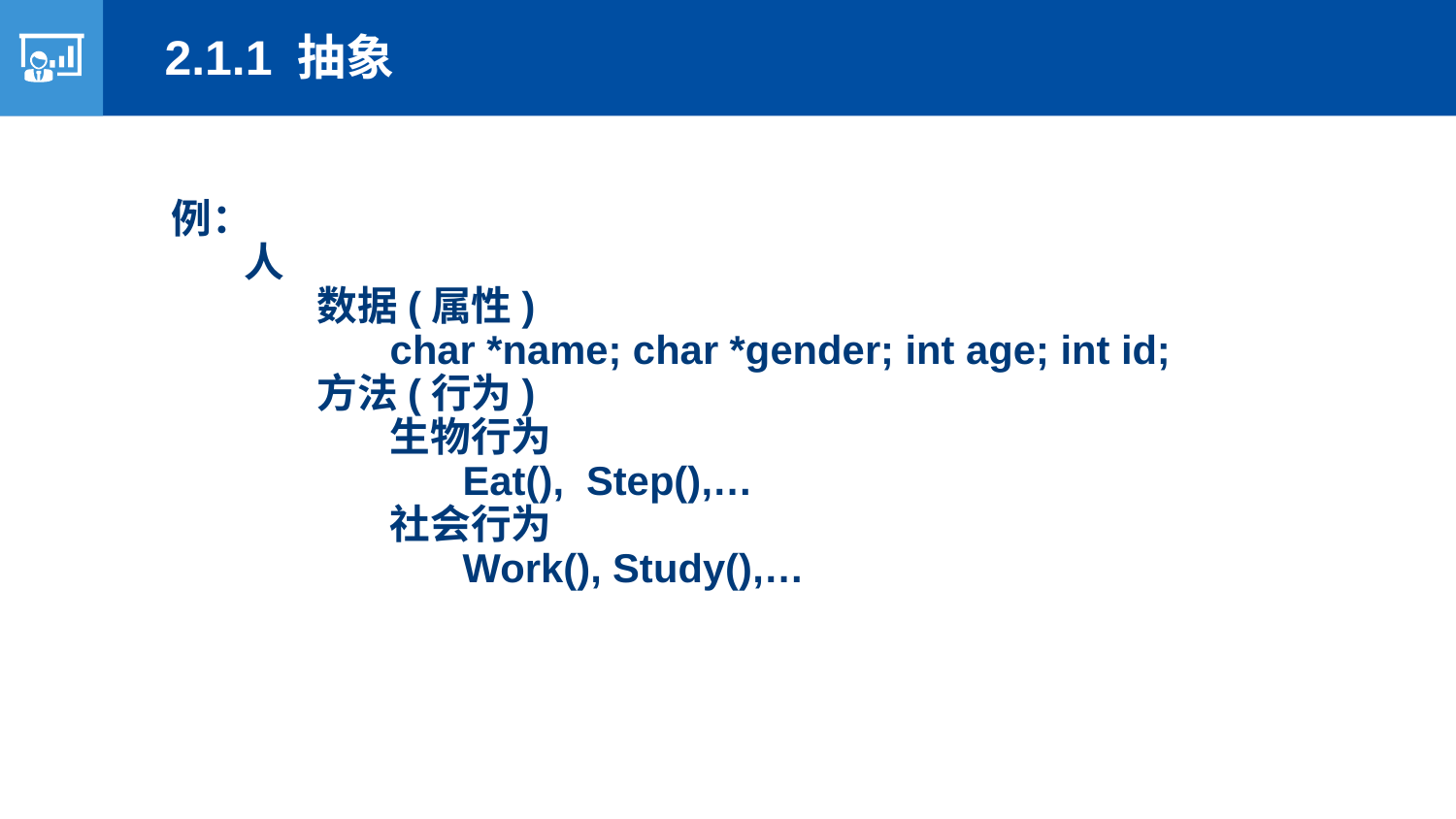

2.1.1 抽象
例：
人
数据(属性)
char *name; char *gender; int age; int id;
方法(行为)
生物行为
Eat(),  Step(),…
社会行为
Work(), Study(),…